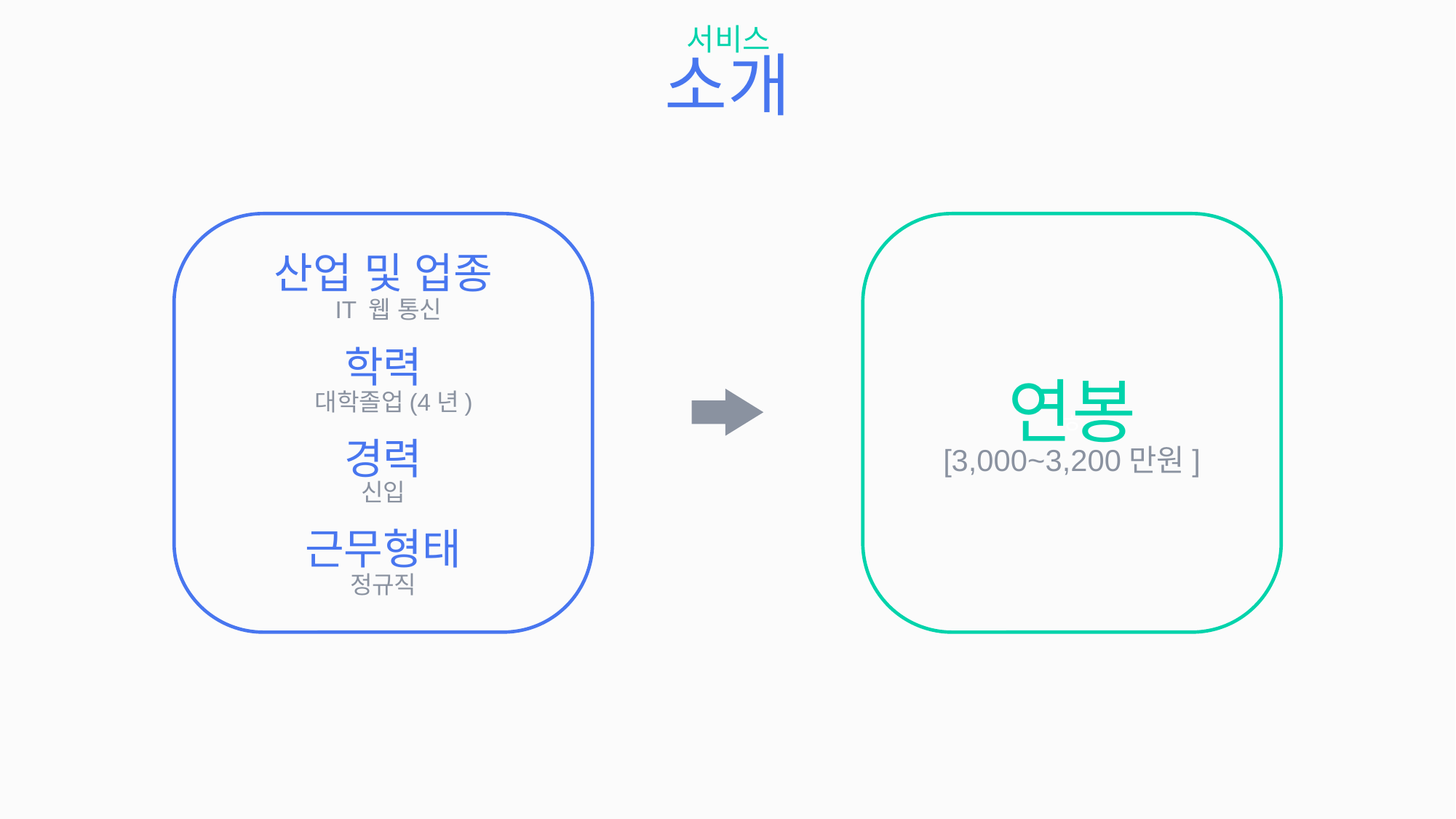

서비스
소개

ㅎ
산업 및 업종
IT 웹 통신
학력
연봉

대학졸업(4년)
경력
[3,000~3,200만원]
신입
근무형태
정규직